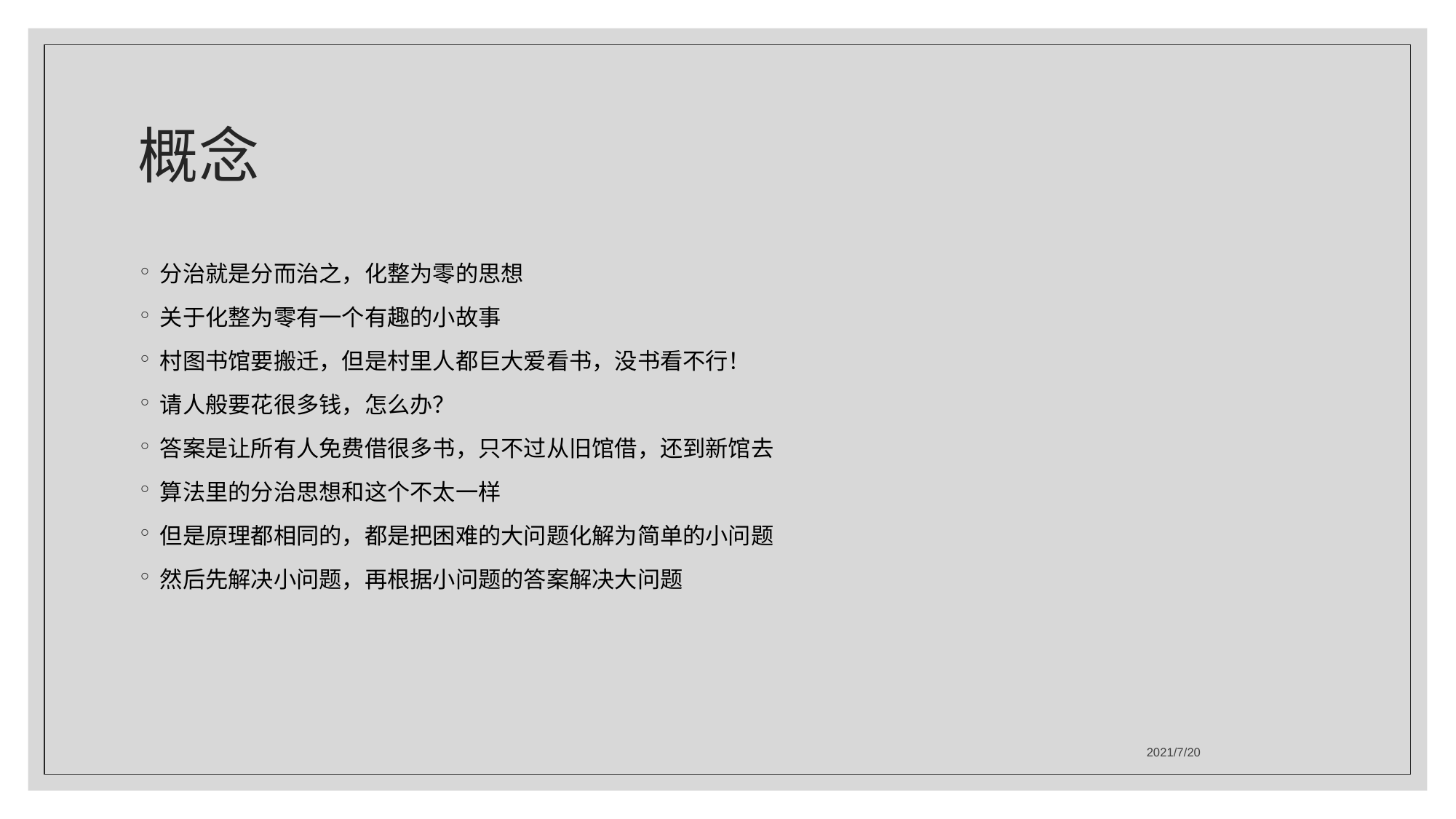

# 概念
分治就是分而治之，化整为零的思想
关于化整为零有一个有趣的小故事
村图书馆要搬迁，但是村里人都巨大爱看书，没书看不行！
请人般要花很多钱，怎么办？
答案是让所有人免费借很多书，只不过从旧馆借，还到新馆去
算法里的分治思想和这个不太一样
但是原理都相同的，都是把困难的大问题化解为简单的小问题
然后先解决小问题，再根据小问题的答案解决大问题
2021/7/20